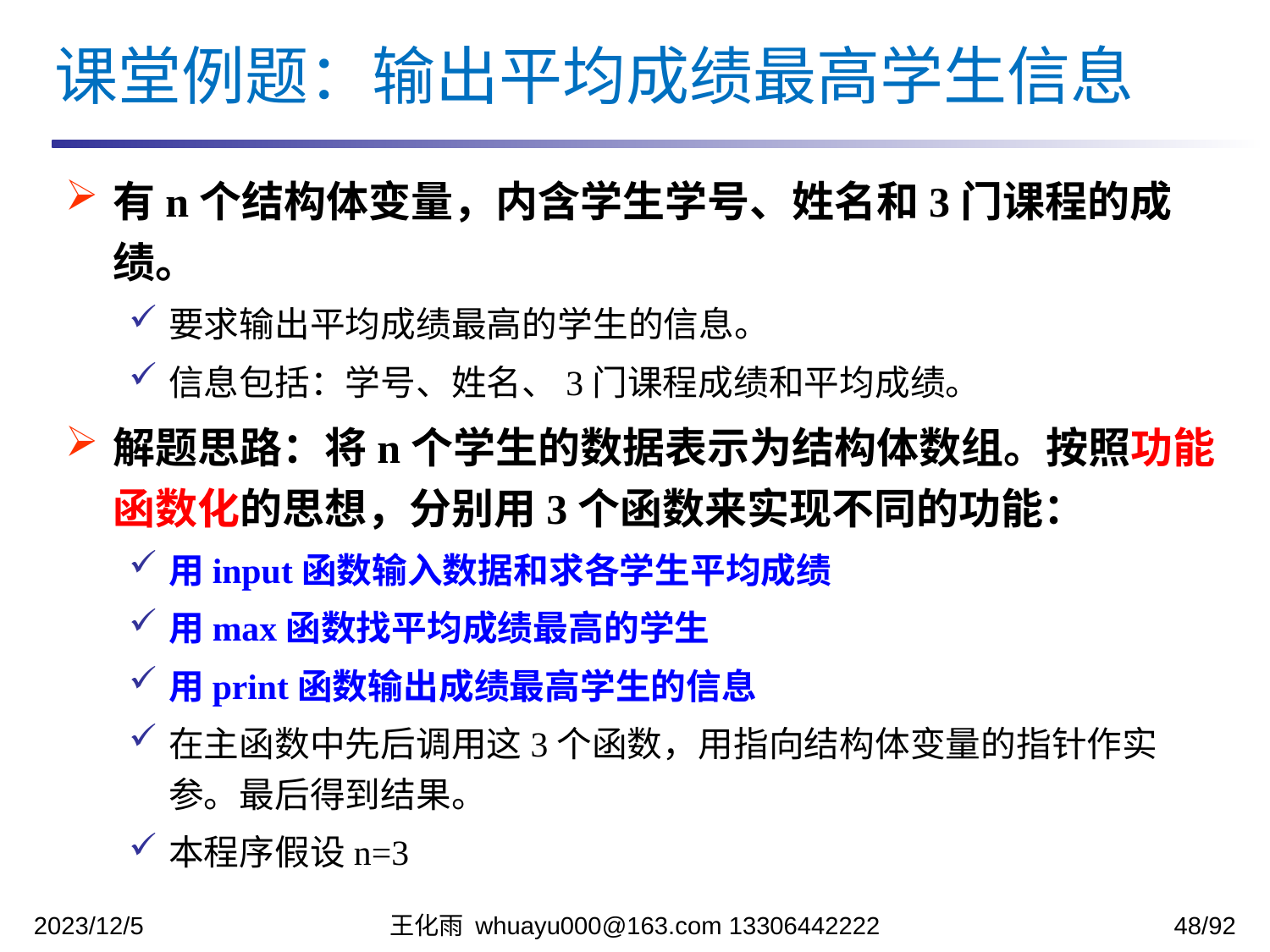

课堂例题：输出平均成绩最高学生信息
有n个结构体变量，内含学生学号、姓名和3门课程的成绩。
要求输出平均成绩最高的学生的信息。
信息包括：学号、姓名、3门课程成绩和平均成绩。
解题思路：将n个学生的数据表示为结构体数组。按照功能函数化的思想，分别用3个函数来实现不同的功能：
用input函数输入数据和求各学生平均成绩
用max函数找平均成绩最高的学生
用print函数输出成绩最高学生的信息
在主函数中先后调用这3个函数，用指向结构体变量的指针作实参。最后得到结果。
本程序假设n=3
2023/12/5
王化雨 whuayu000@163.com 13306442222
48/92